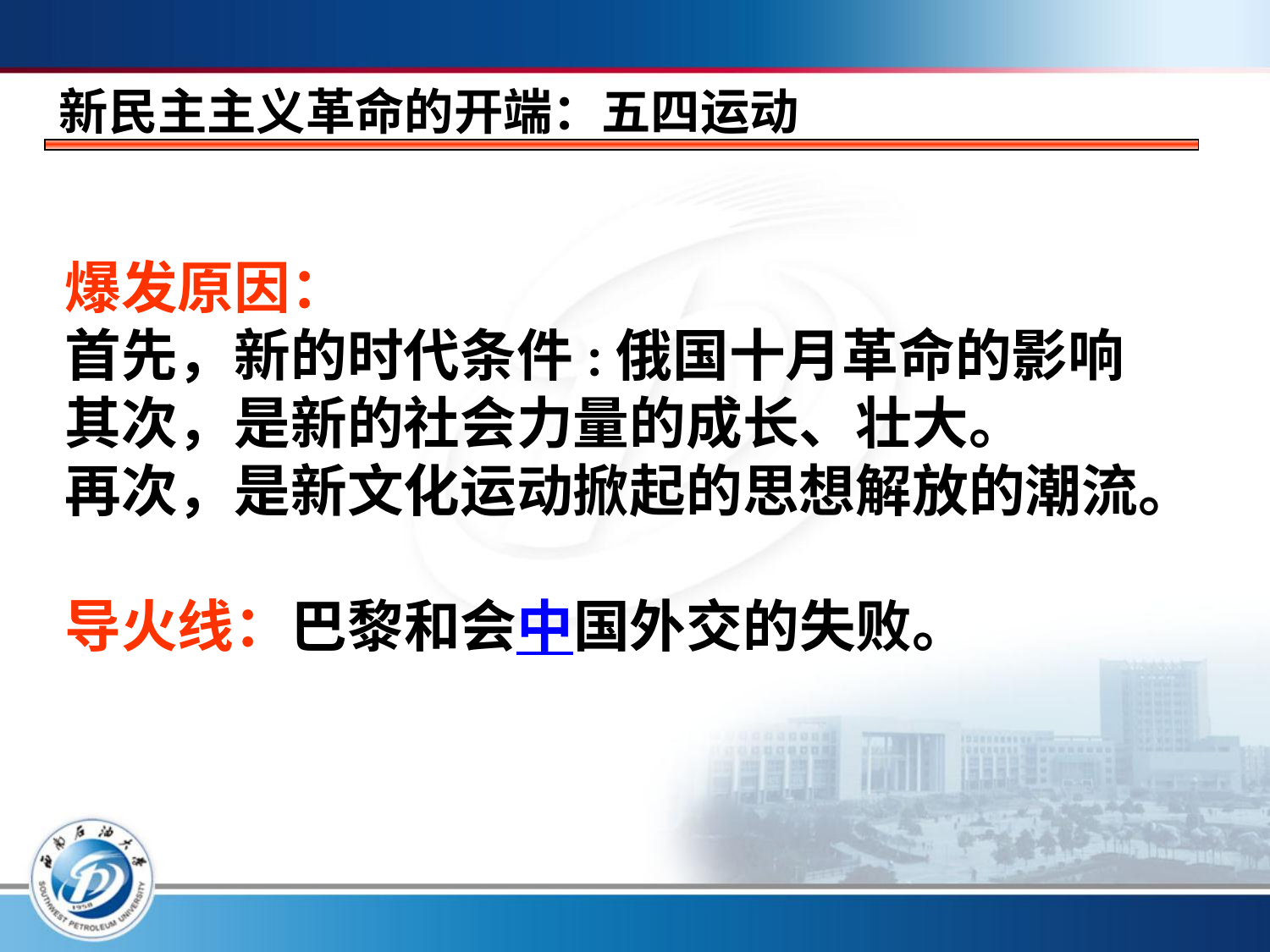

新民主主义革命的开端：五四运动

爆发原因：
首先，新的时代条件:俄国十月革命的影响
其次，是新的社会力量的成长、壮大。
再次，是新文化运动掀起的思想解放的潮流。

导火线：巴黎和会中国外交的失败。